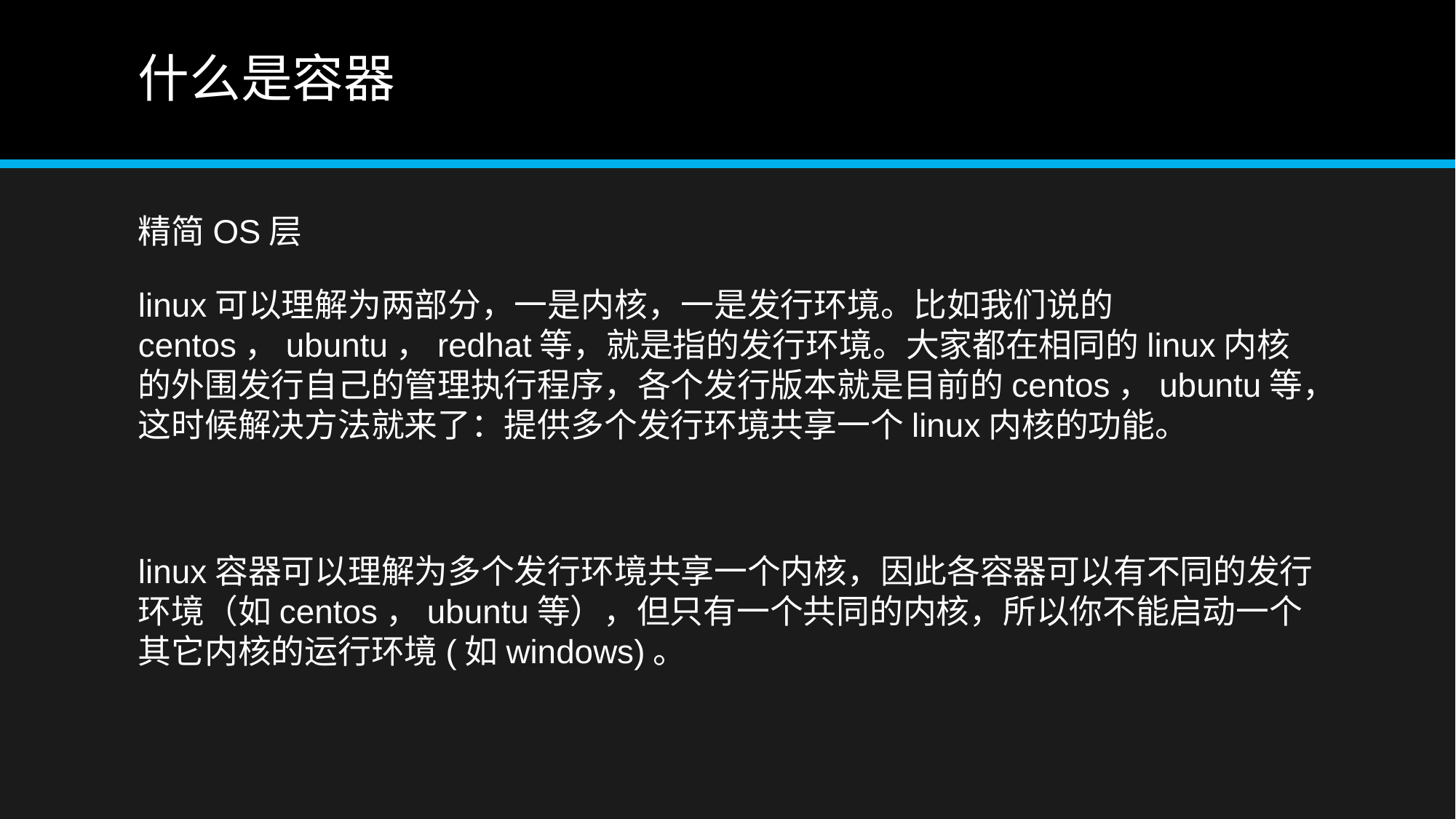

# 什么是容器
精简OS层
linux可以理解为两部分，一是内核，一是发行环境。比如我们说的centos，ubuntu，redhat等，就是指的发行环境。大家都在相同的linux内核的外围发行自己的管理执行程序，各个发行版本就是目前的centos，ubuntu等，这时候解决方法就来了：提供多个发行环境共享一个linux内核的功能。

linux容器可以理解为多个发行环境共享一个内核，因此各容器可以有不同的发行环境（如centos，ubuntu等），但只有一个共同的内核，所以你不能启动一个其它内核的运行环境(如windows)。